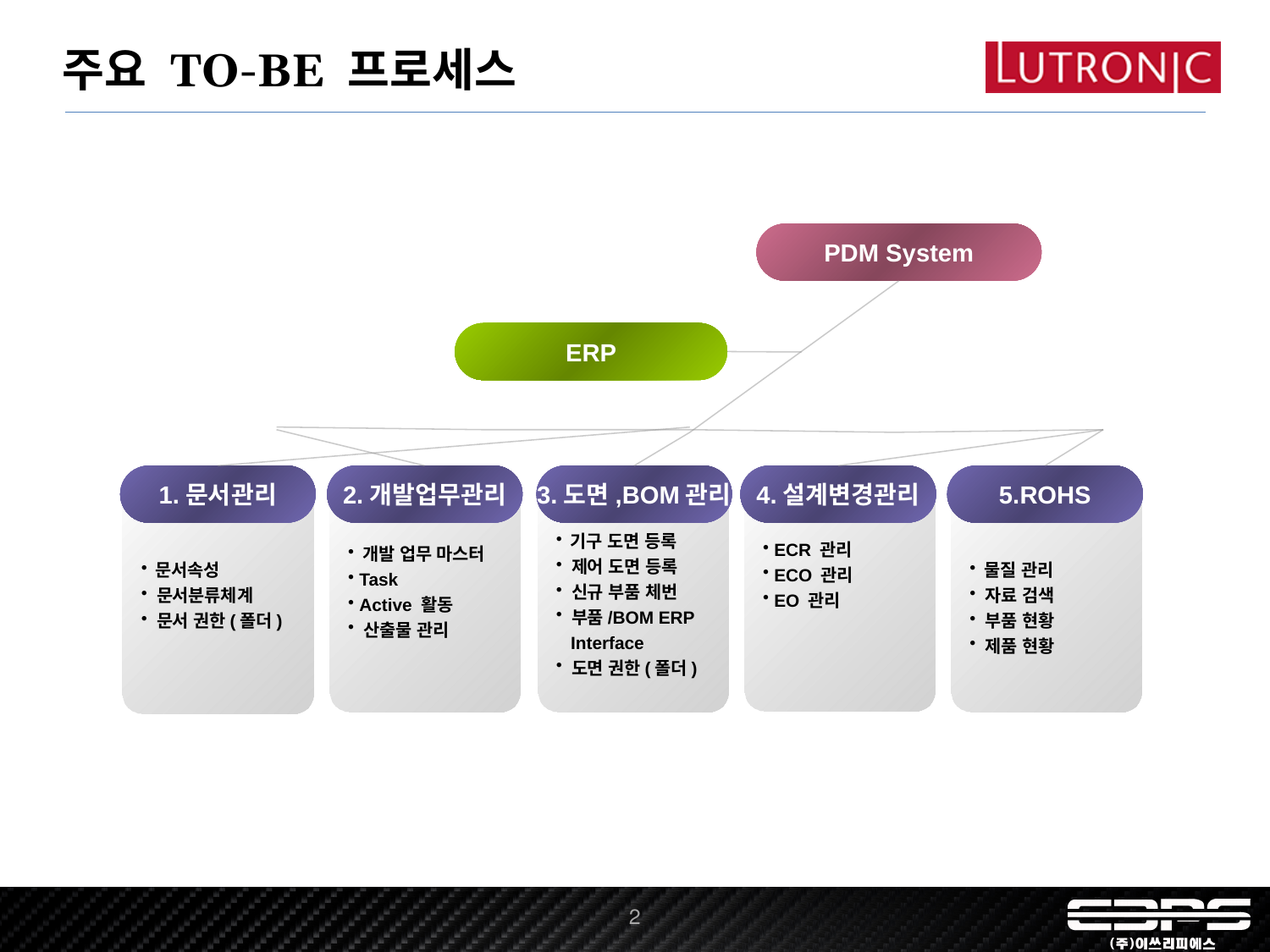

주요 TO-BE 프로세스
PDM System
ERP

1.문서관리
2.개발업무관리
3.도면,BOM관리
4.설계변경관리
5.ROHS

 ECR 관리
 ECO 관리
 EO 관리

 개발 업무 마스터
 Task
 Active 활동
 산출물 관리

 기구 도면 등록
 제어 도면 등록
 신규 부품 체번
 부품/BOM ERP
   Interface
 도면 권한(폴더)

 물질 관리
 자료 검색
 부품 현황
 제품 현황
 문서속성
 문서분류체계
 문서 권한(폴더)